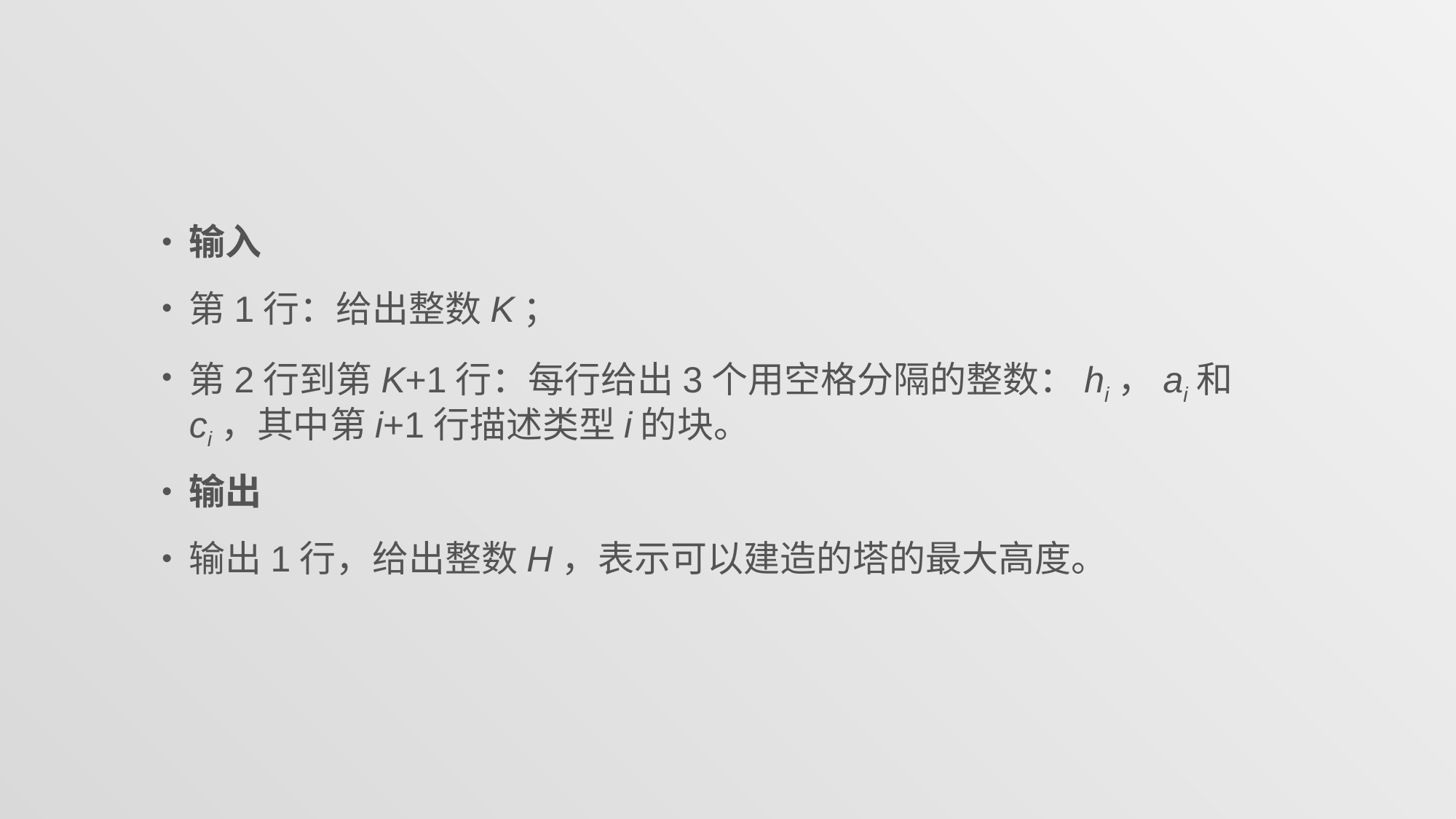

#
输入
第1行：给出整数K；
第2行到第K+1行：每行给出3个用空格分隔的整数：hi，ai和ci，其中第i+1行描述类型i的块。
输出
输出1行，给出整数H，表示可以建造的塔的最大高度。